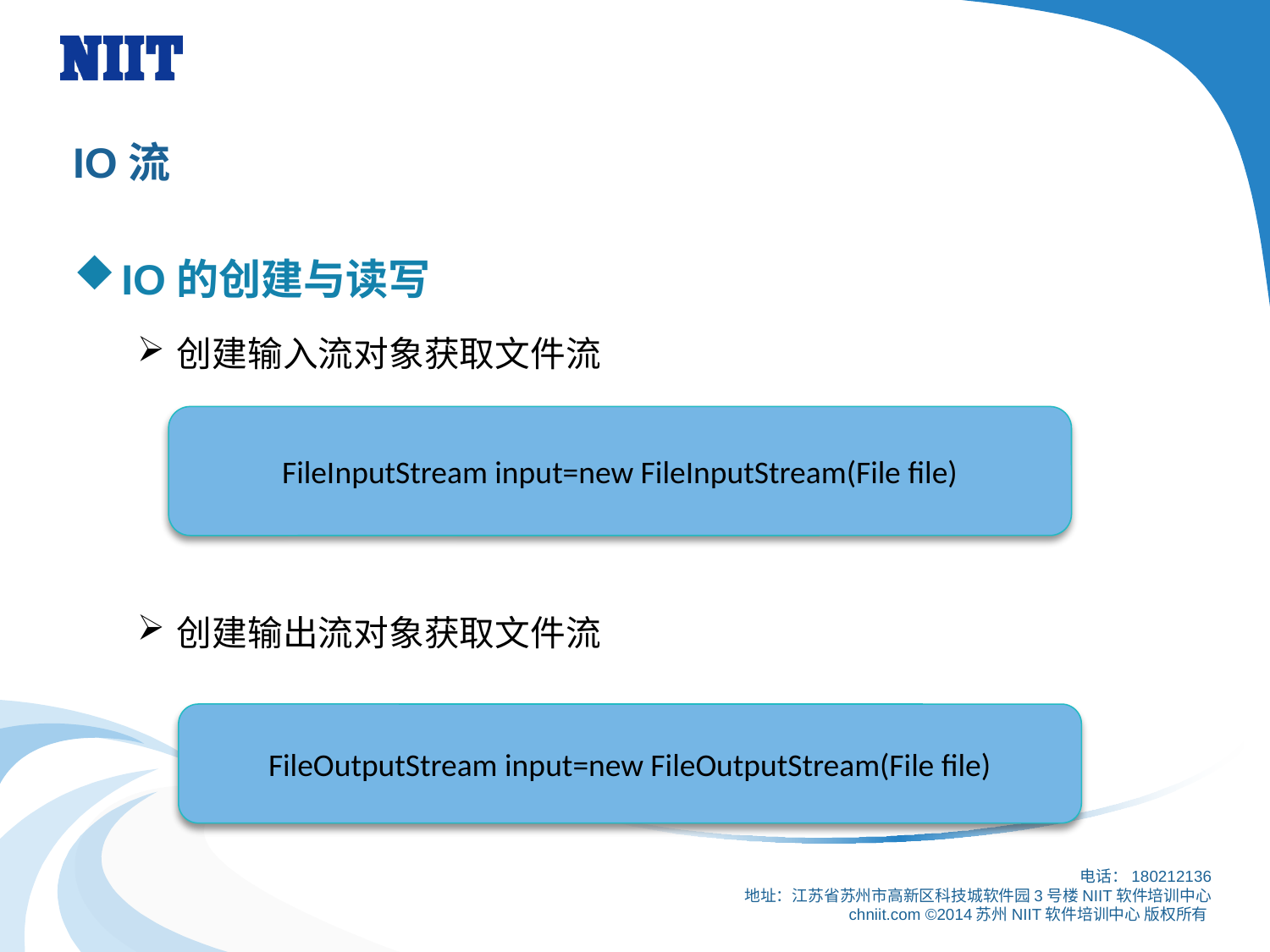

# IO流
IO的创建与读写
创建输入流对象获取文件流

创建输出流对象获取文件流

FileInputStream input=new FileInputStream(File file)
FileOutputStream input=new FileOutputStream(File file)